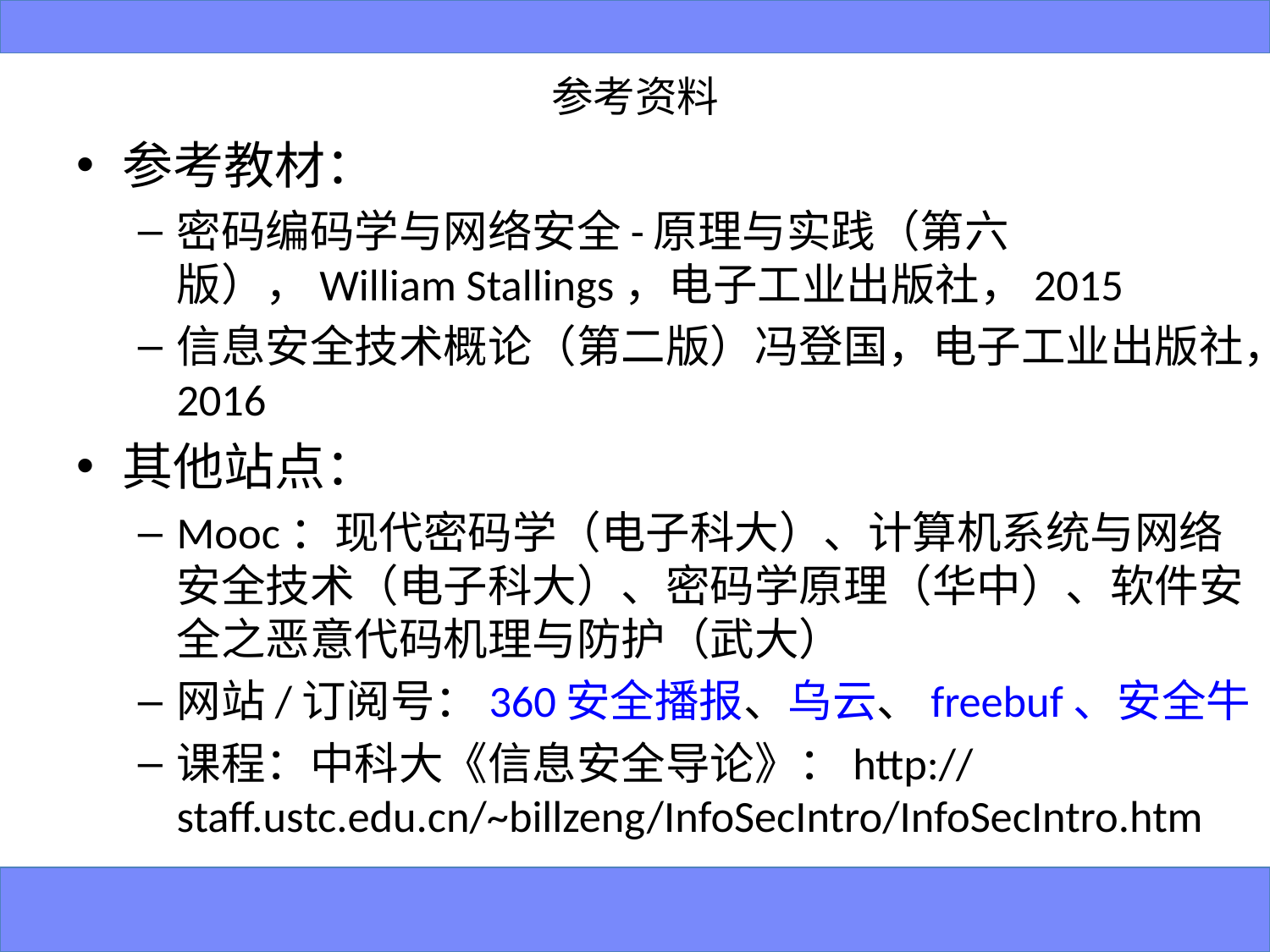

# 参考资料
参考教材：
密码编码学与网络安全-原理与实践（第六版），William Stallings，电子工业出版社，2015
信息安全技术概论（第二版）冯登国，电子工业出版社，2016
其他站点：
Mooc：现代密码学（电子科大）、计算机系统与网络安全技术（电子科大）、密码学原理（华中）、软件安全之恶意代码机理与防护（武大）
网站/订阅号：360安全播报、乌云、freebuf、安全牛
课程：中科大《信息安全导论》：http://staff.ustc.edu.cn/~billzeng/InfoSecIntro/InfoSecIntro.htm

5